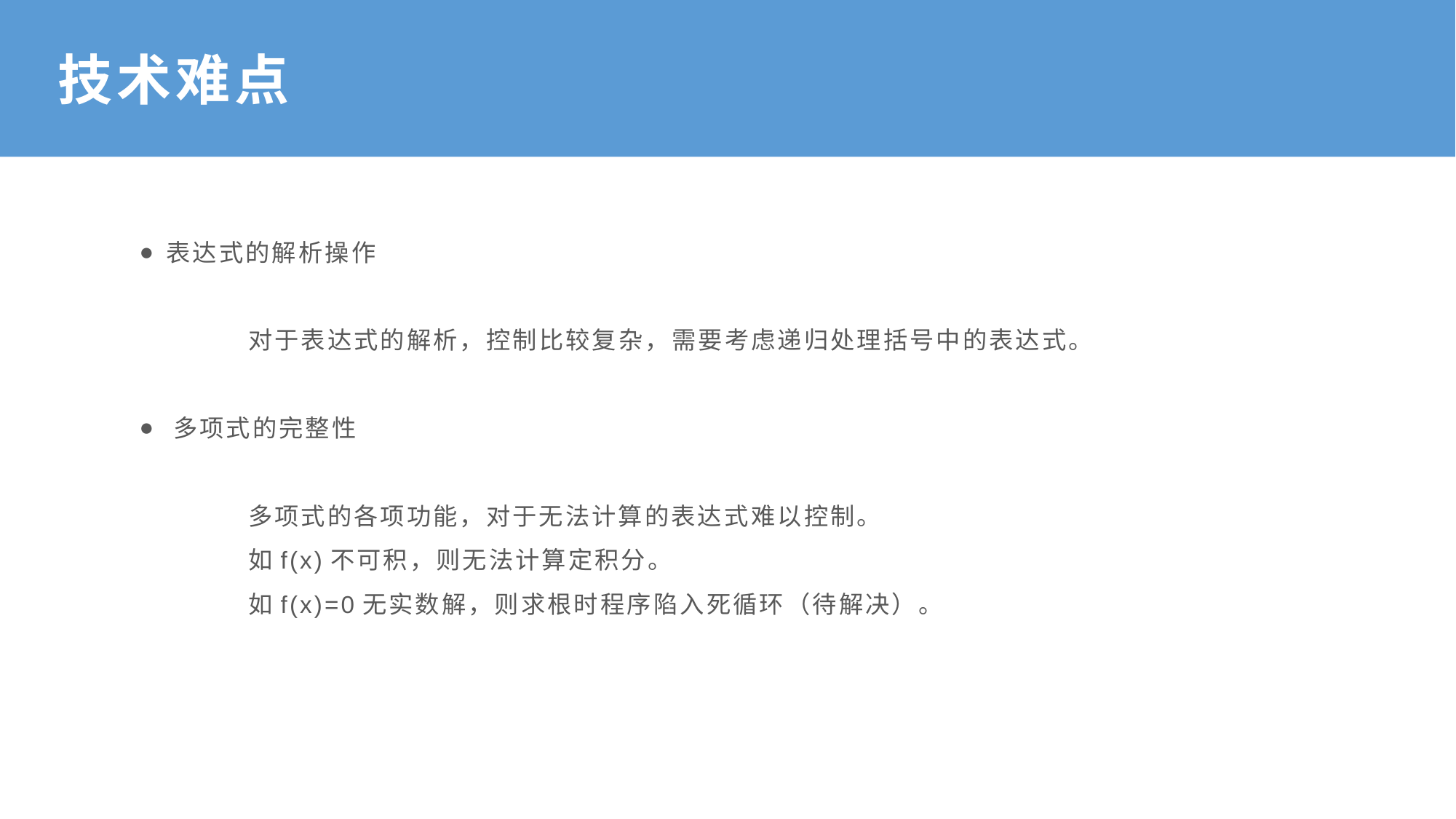

# 技术难点

表达式的解析操作

	对于表达式的解析，控制比较复杂，需要考虑递归处理括号中的表达式。

多项式的完整性

	多项式的各项功能，对于无法计算的表达式难以控制。
	如f(x)不可积，则无法计算定积分。
	如f(x)=0无实数解，则求根时程序陷入死循环（待解决）。